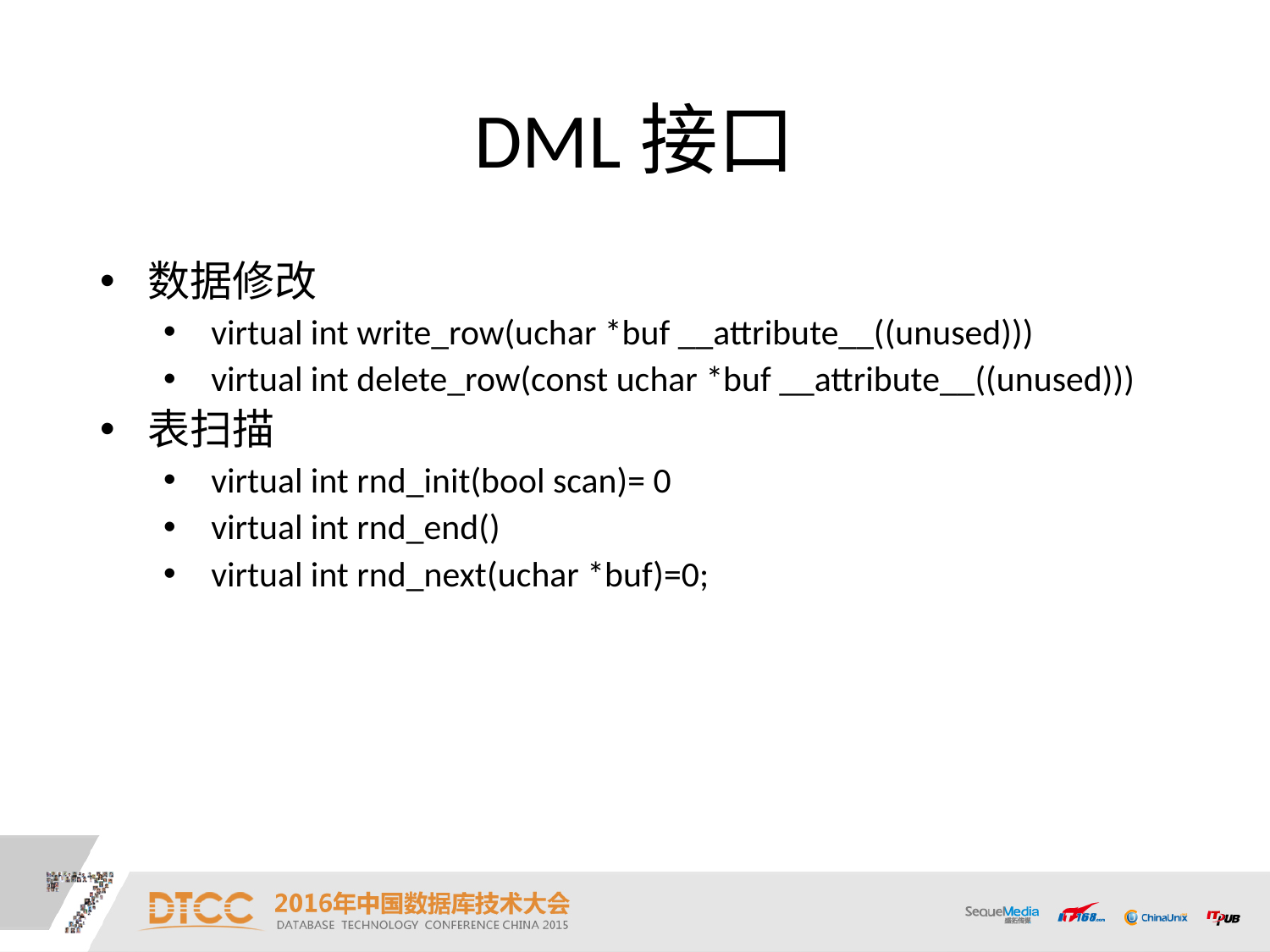

# DML接口
数据修改
virtual int write_row(uchar *buf __attribute__((unused)))
virtual int delete_row(const uchar *buf __attribute__((unused)))
表扫描
virtual int rnd_init(bool scan)= 0
virtual int rnd_end()
virtual int rnd_next(uchar *buf)=0;